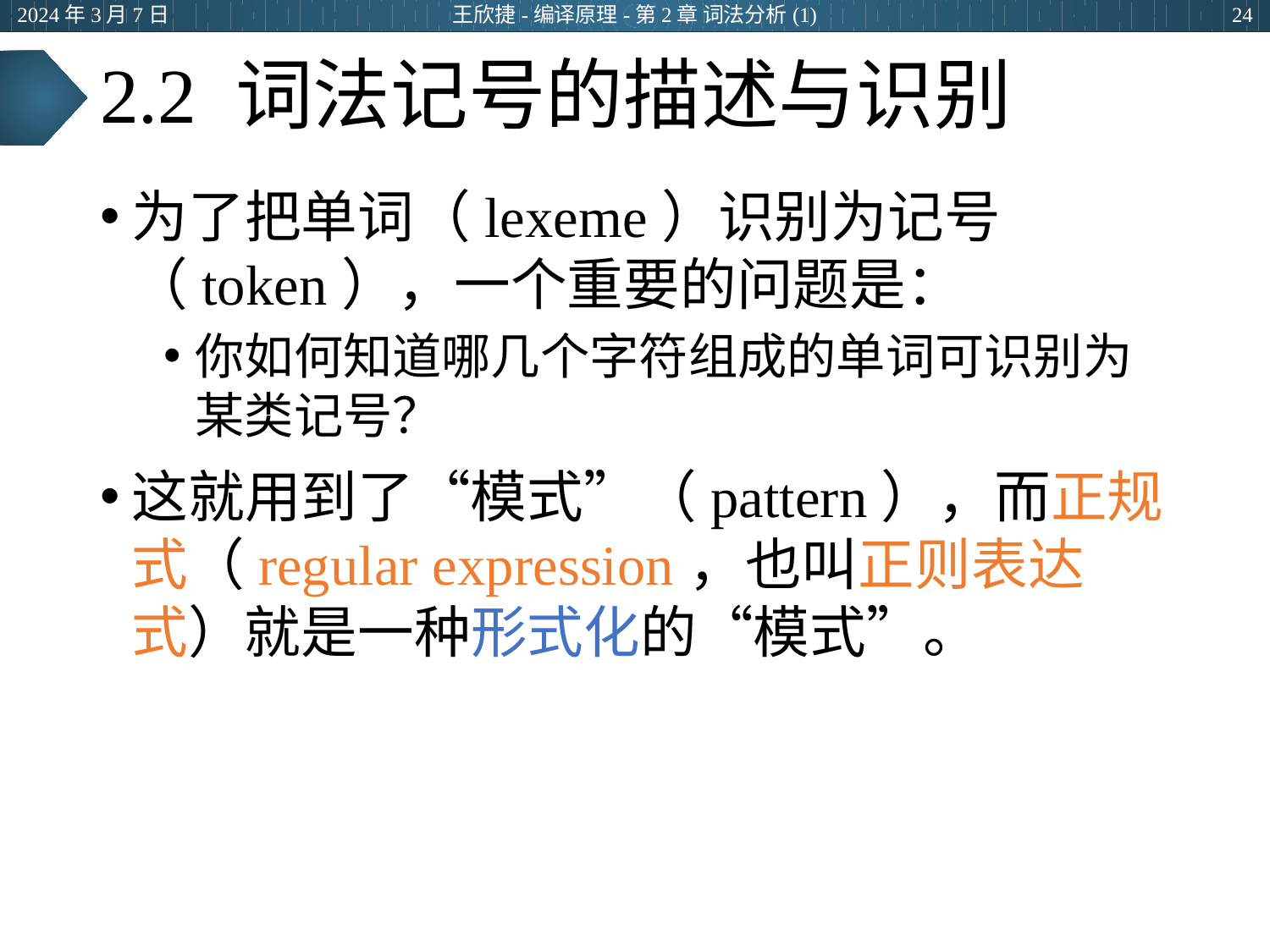

2024年3月7日
王欣捷-编译原理-第2章 词法分析(1)
24
# 2.2 词法记号的描述与识别
为了把单词（lexeme）识别为记号（token），一个重要的问题是：
你如何知道哪几个字符组成的单词可识别为某类记号？
这就用到了“模式”（pattern），而正规式（regular expression，也叫正则表达式）就是一种形式化的“模式”。